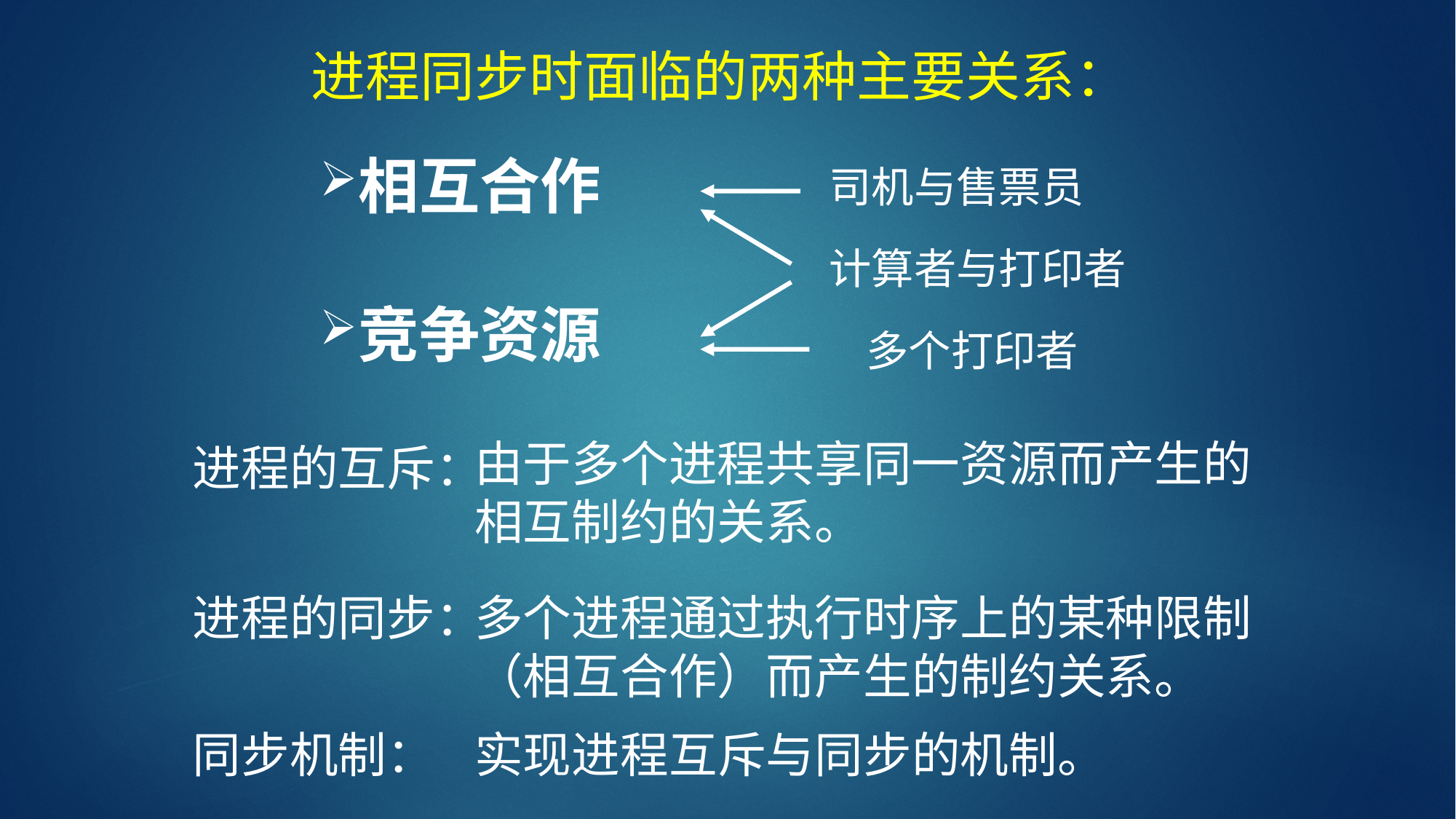

# 进程同步时面临的两种主要关系：
相互合作
司机与售票员

计算者与打印者

竞争资源
多个打印者

由于多个进程共享同一资源而产生的相互制约的关系。
进程的互斥：
进程的同步：
多个进程通过执行时序上的某种限制（相互合作）而产生的制约关系。
同步机制：
实现进程互斥与同步的机制。